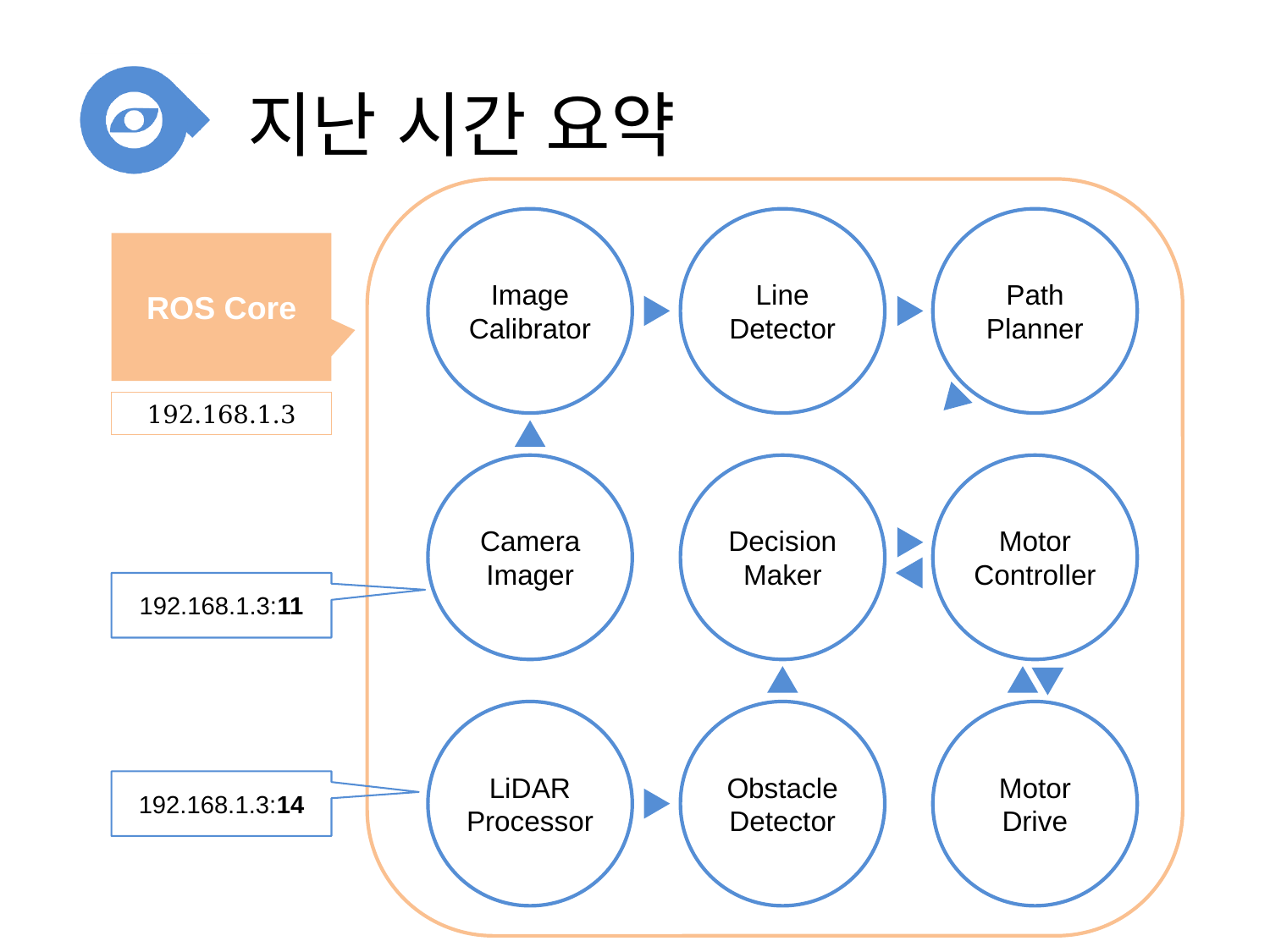

# 지난 시간 요약

Image
Calibrator
Line Detector
Path Planner
Camera
Imager
Decision
Maker
Motor Controller
LiDAR
Processor
Obstacle
Detector
Motor Drive
ROS Core

192.168.1.3
192.168.1.3:11
192.168.1.3:14